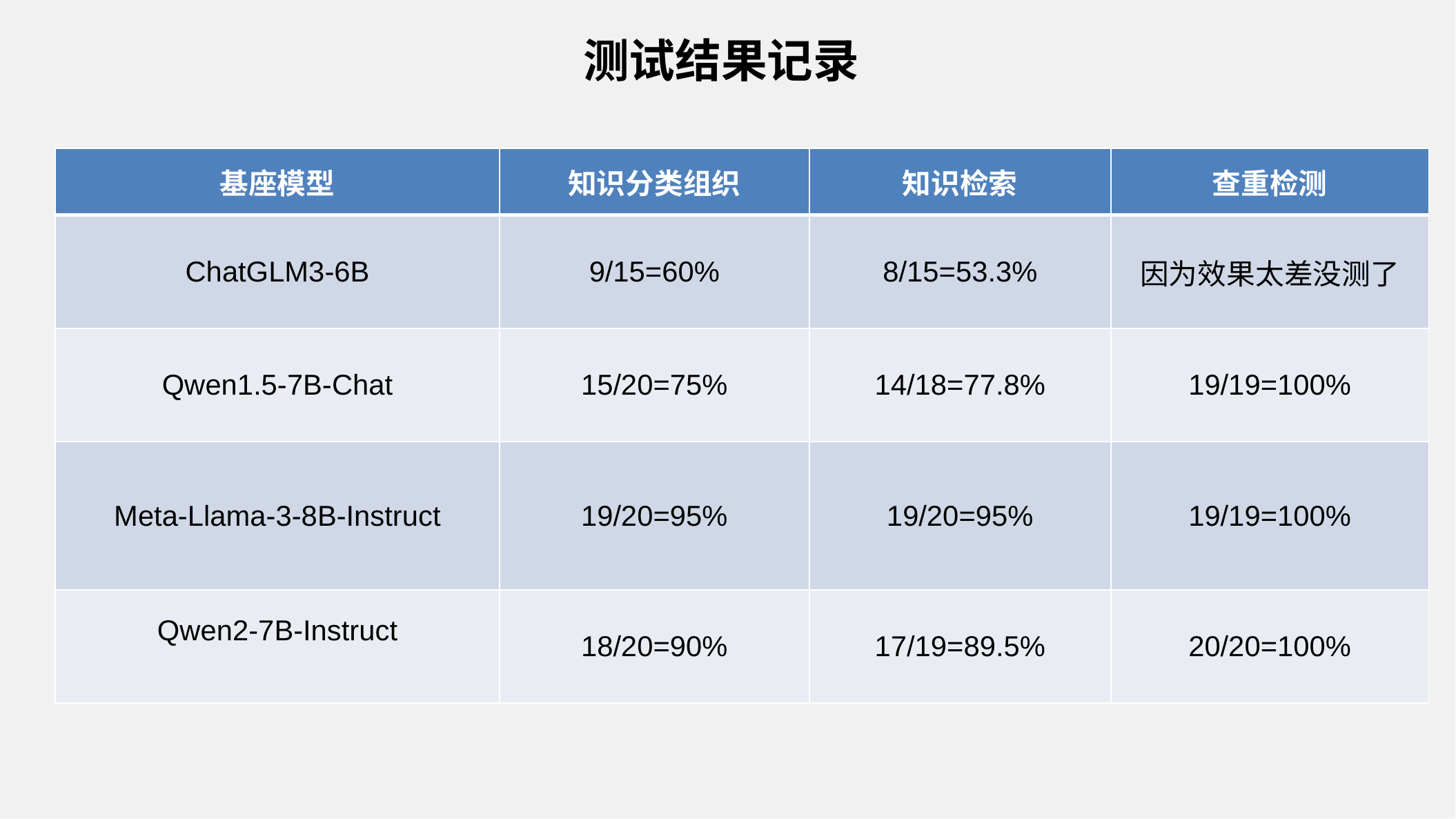

测试结果记录
| 基座模型 | 知识分类组织 | 知识检索 | 查重检测 |
| --- | --- | --- | --- |
| ChatGLM3-6B | 9/15=60% | 8/15=53.3% | 因为效果太差没测了 |
| Qwen1.5-7B-Chat | 15/20=75% | 14/18=77.8% | 19/19=100% |
| Meta-Llama-3-8B-Instruct | 19/20=95% | 19/20=95% | 19/19=100% |
| Qwen2-7B-Instruct | 18/20=90% | 17/19=89.5% | 20/20=100% |